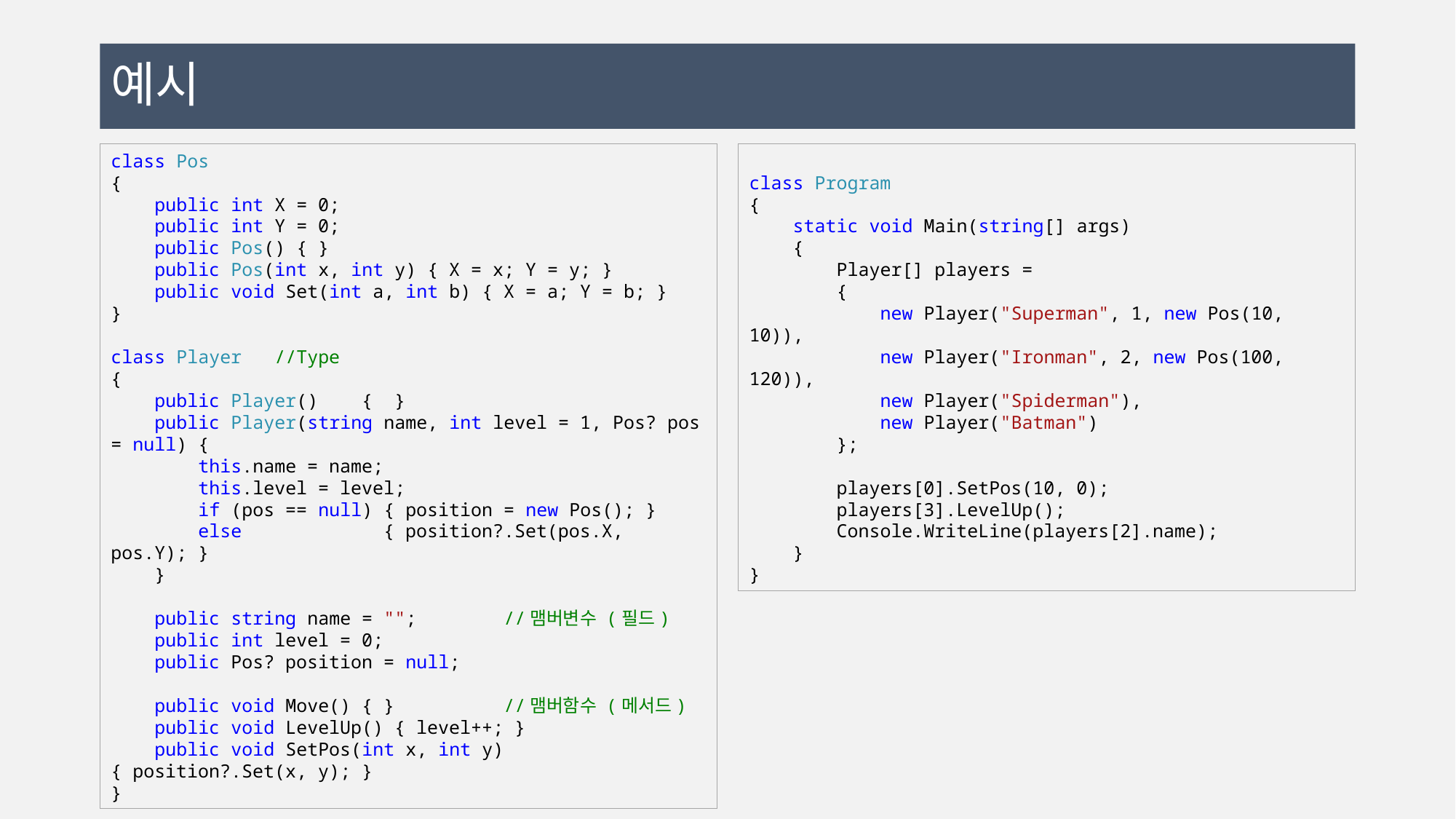

# 예시
class Pos
{
    public int X = 0;
    public int Y = 0;
    public Pos() { }
    public Pos(int x, int y) { X = x; Y = y; }
    public void Set(int a, int b) { X = a; Y = b; }
}

class Player   //Type
{
    public Player()    {  }
    public Player(string name, int level = 1, Pos? pos = null) {
        this.name = name;
        this.level = level;
        if (pos == null) { position = new Pos(); }
        else             { position?.Set(pos.X, pos.Y); }
    }

    public string name = "";        //맴버변수 (필드)
    public int level = 0;
    public Pos? position = null;

    public void Move() { }          //맴버함수 (메서드)
    public void LevelUp() { level++; }
    public void SetPos(int x, int y) { position?.Set(x, y); }
}

class Program
{
    static void Main(string[] args)
    {
        Player[] players =
        {
            new Player("Superman", 1, new Pos(10, 10)),
            new Player("Ironman", 2, new Pos(100, 120)),
            new Player("Spiderman"),
            new Player("Batman")
        };

        players[0].SetPos(10, 0);
        players[3].LevelUp();
        Console.WriteLine(players[2].name);
    }
}